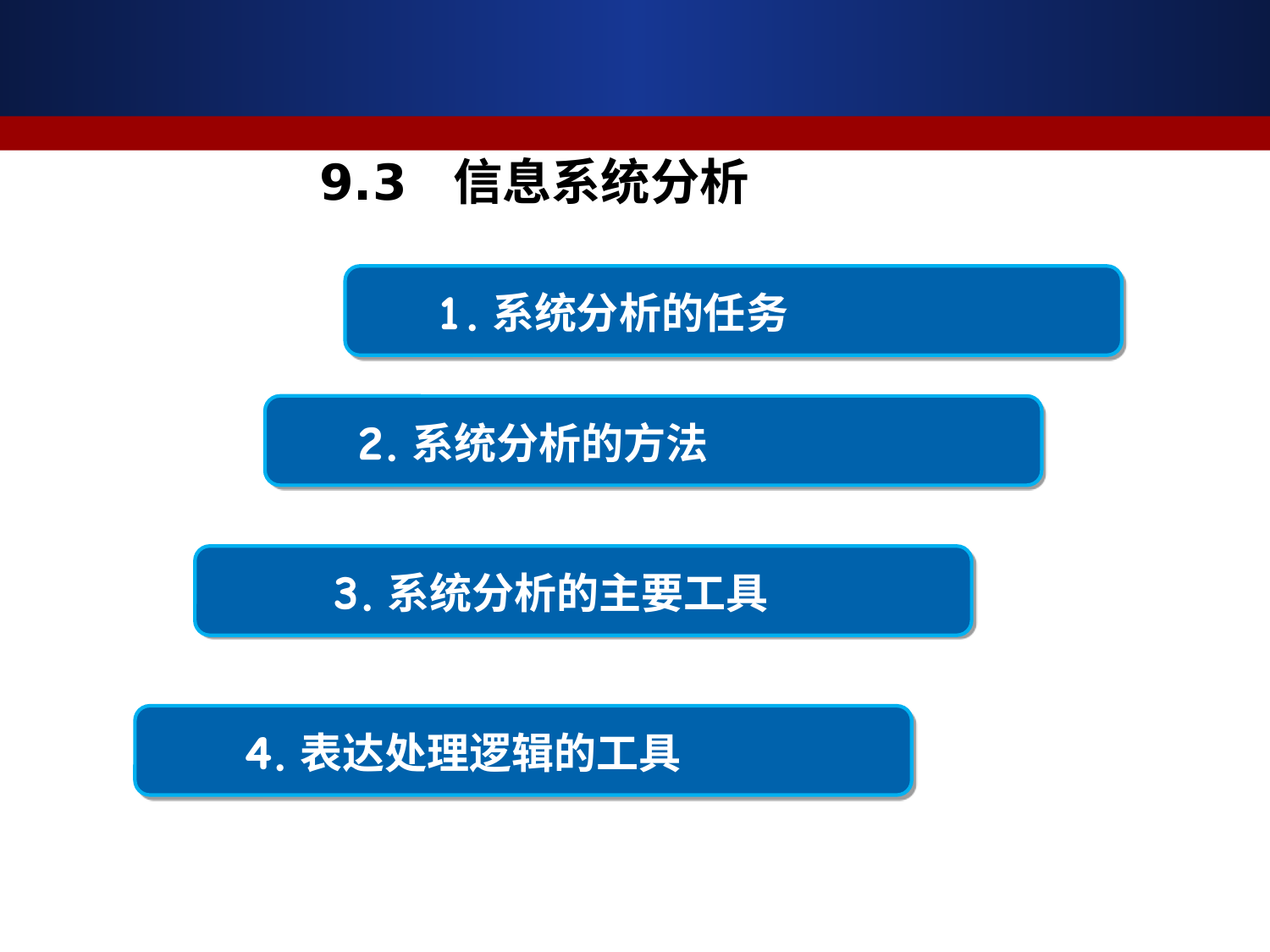

# 9.3  信息系统分析

1.系统分析的任务

2.系统分析的方法

   3.系统分析的主要工具

 4.表达处理逻辑的工具